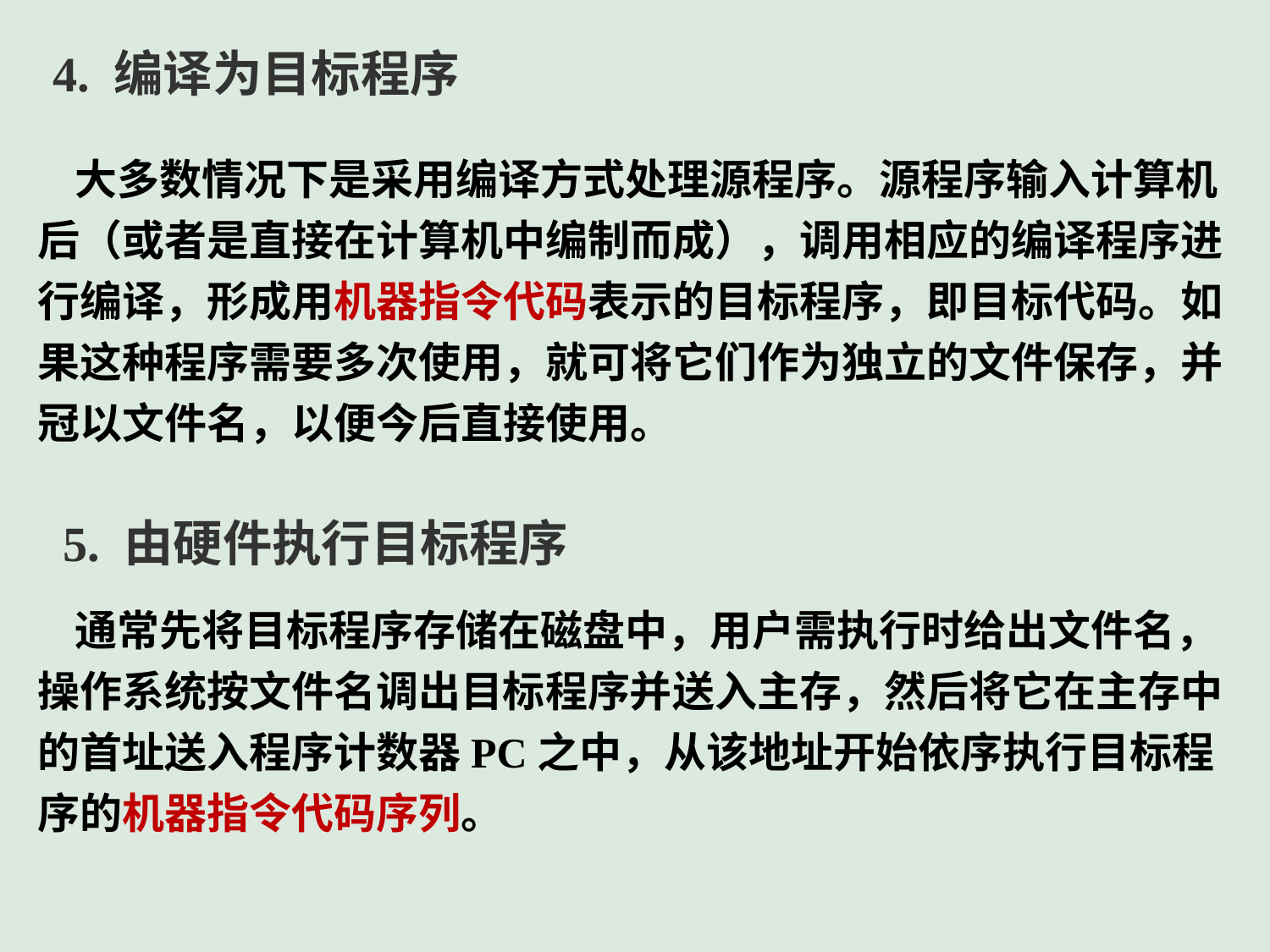

4. 编译为目标程序
大多数情况下是采用编译方式处理源程序。源程序输入计算机后（或者是直接在计算机中编制而成），调用相应的编译程序进行编译，形成用机器指令代码表示的目标程序，即目标代码。如果这种程序需要多次使用，就可将它们作为独立的文件保存，并冠以文件名，以便今后直接使用。
5. 由硬件执行目标程序
通常先将目标程序存储在磁盘中，用户需执行时给出文件名，操作系统按文件名调出目标程序并送入主存，然后将它在主存中的首址送入程序计数器PC之中，从该地址开始依序执行目标程序的机器指令代码序列。